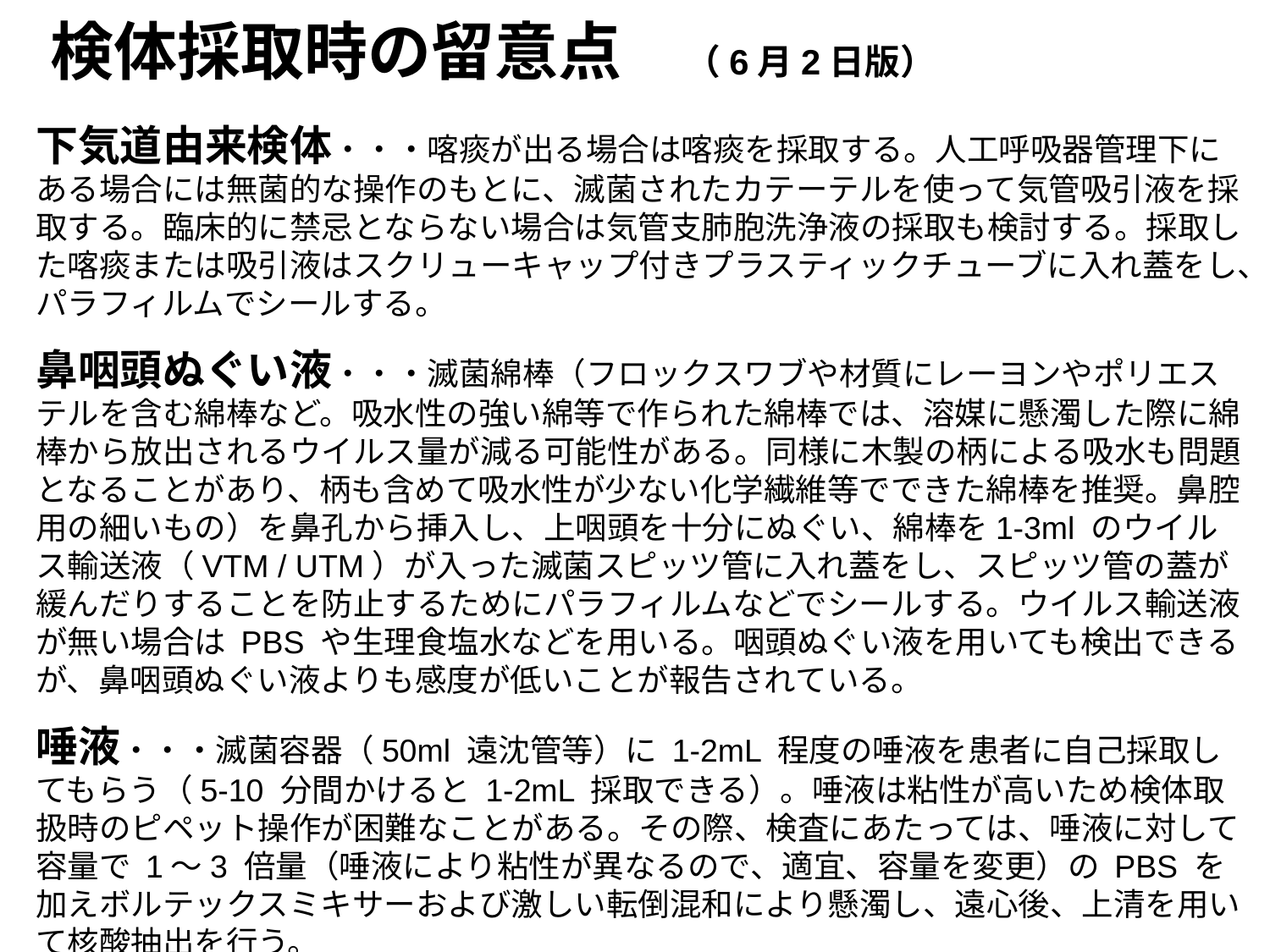

# 検体採取時の留意点　（6月2日版）
下気道由来検体・・・喀痰が出る場合は喀痰を採取する。人工呼吸器管理下にある場合には無菌的な操作のもとに、滅菌されたカテーテルを使って気管吸引液を採取する。臨床的に禁忌とならない場合は気管支肺胞洗浄液の採取も検討する。採取した喀痰または吸引液はスクリューキャップ付きプラスティックチューブに入れ蓋をし、パラフィルムでシールする。
鼻咽頭ぬぐい液・・・滅菌綿棒（フロックスワブや材質にレーヨンやポリエステルを含む綿棒など。吸水性の強い綿等で作られた綿棒では、溶媒に懸濁した際に綿棒から放出されるウイルス量が減る可能性がある。同様に木製の柄による吸水も問題となることがあり、柄も含めて吸水性が少ない化学繊維等でできた綿棒を推奨。鼻腔用の細いもの）を鼻孔から挿入し、上咽頭を十分にぬぐい、綿棒を1-3ml のウイルス輸送液（VTM / UTM）が入った滅菌スピッツ管に入れ蓋をし、スピッツ管の蓋が緩んだりすることを防止するためにパラフィルムなどでシールする。ウイルス輸送液が無い場合は PBS や生理食塩水などを用いる。咽頭ぬぐい液を用いても検出できるが、鼻咽頭ぬぐい液よりも感度が低いことが報告されている。
唾液・・・滅菌容器（50ml 遠沈管等）に 1-2mL 程度の唾液を患者に自己採取してもらう（5-10 分間かけると 1-2mL 採取できる）。唾液は粘性が高いため検体取扱時のピペット操作が困難なことがある。その際、検査にあたっては、唾液に対して容量で 1〜3 倍量（唾液により粘性が異なるので、適宜、容量を変更）の PBS を加えボルテックスミキサーおよび激しい転倒混和により懸濁し、遠心後、上清を用いて核酸抽出を行う。